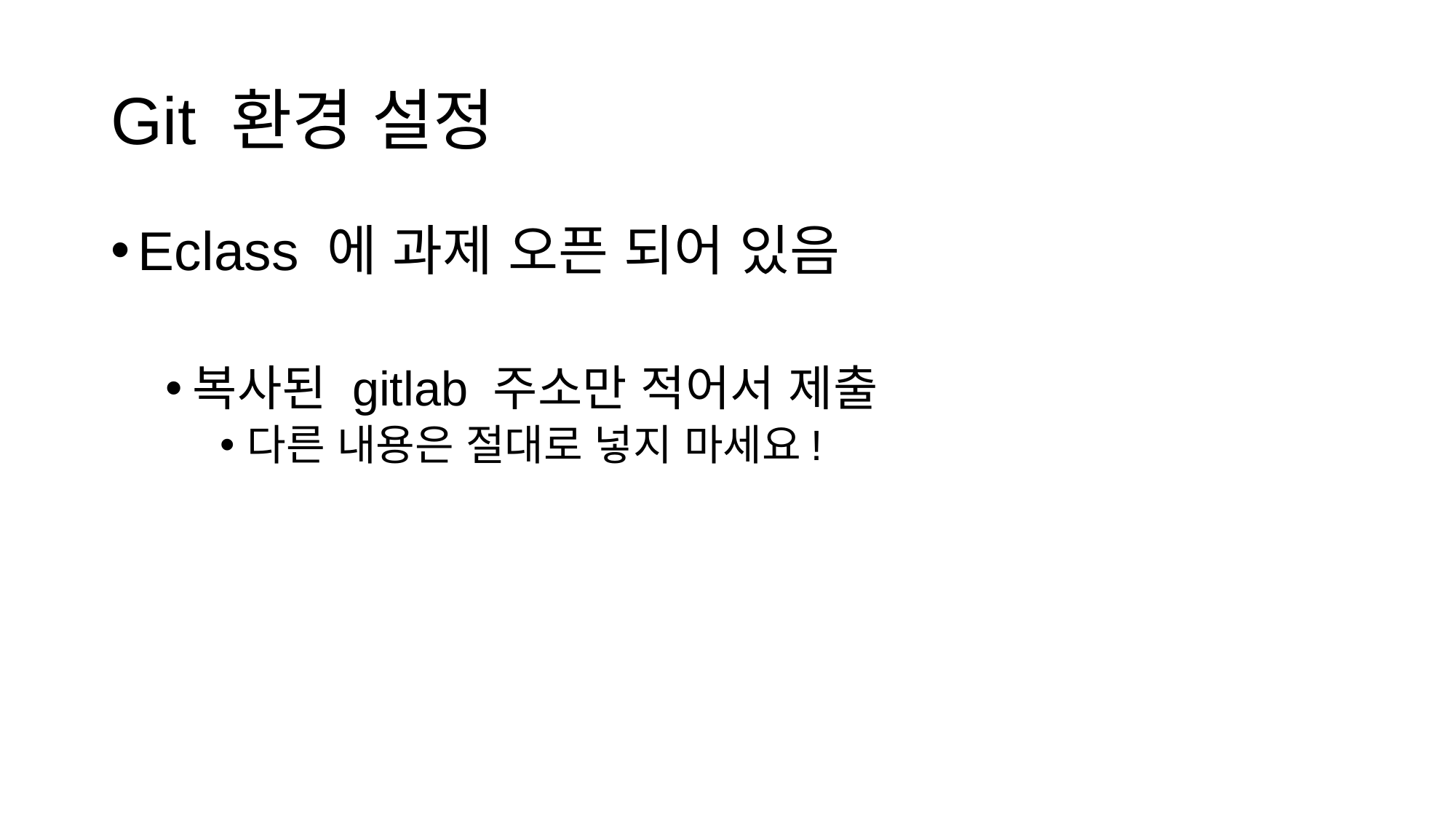

# Git 환경 설정
Eclass 에 과제 오픈 되어 있음

복사된 gitlab 주소만 적어서 제출
다른 내용은 절대로 넣지 마세요!